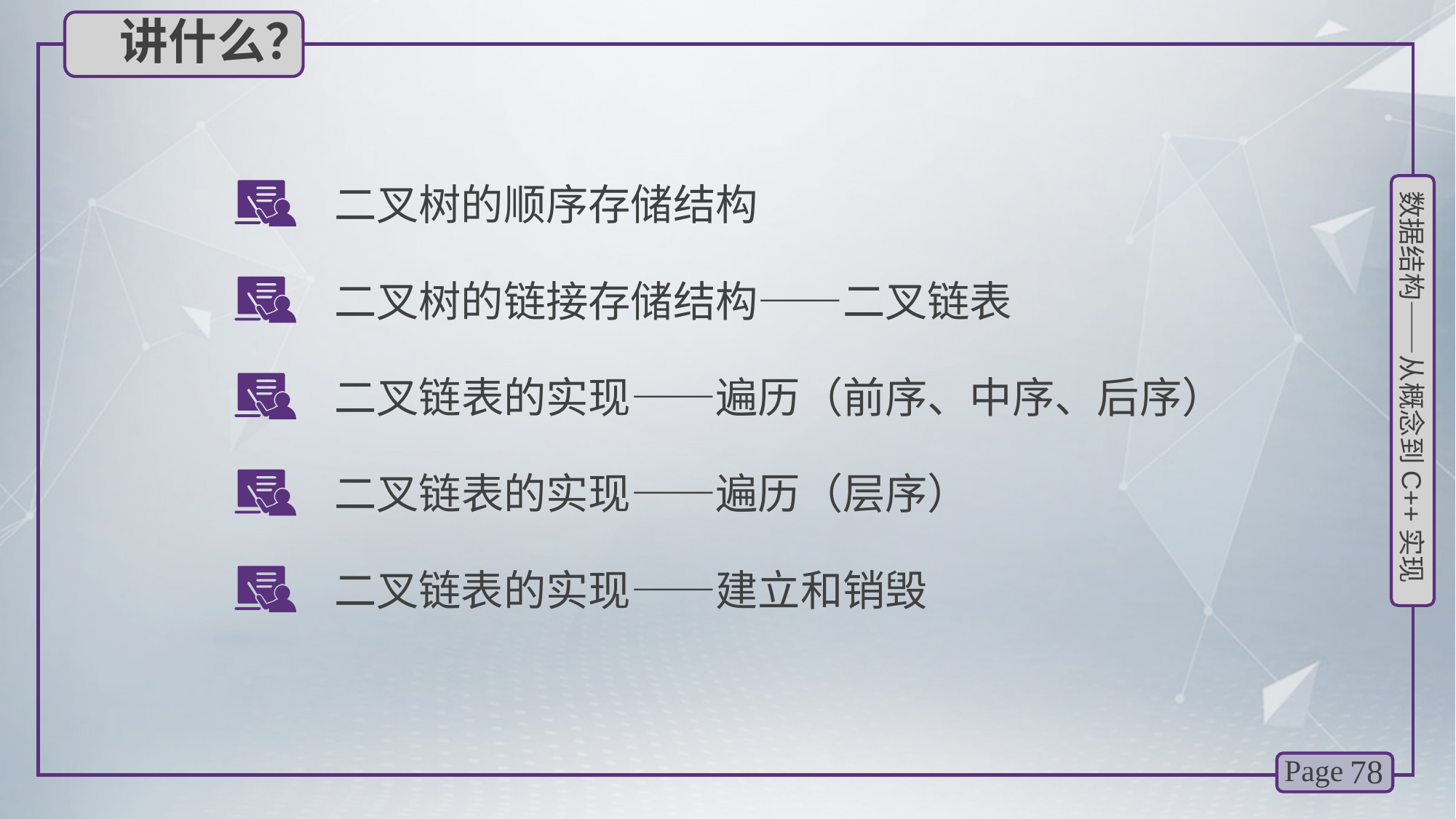

讲什么？

二叉树的顺序存储结构

二叉树的链接存储结构——二叉链表

二叉链表的实现——遍历（前序、中序、后序）

二叉链表的实现——遍历（层序）

二叉链表的实现——建立和销毁